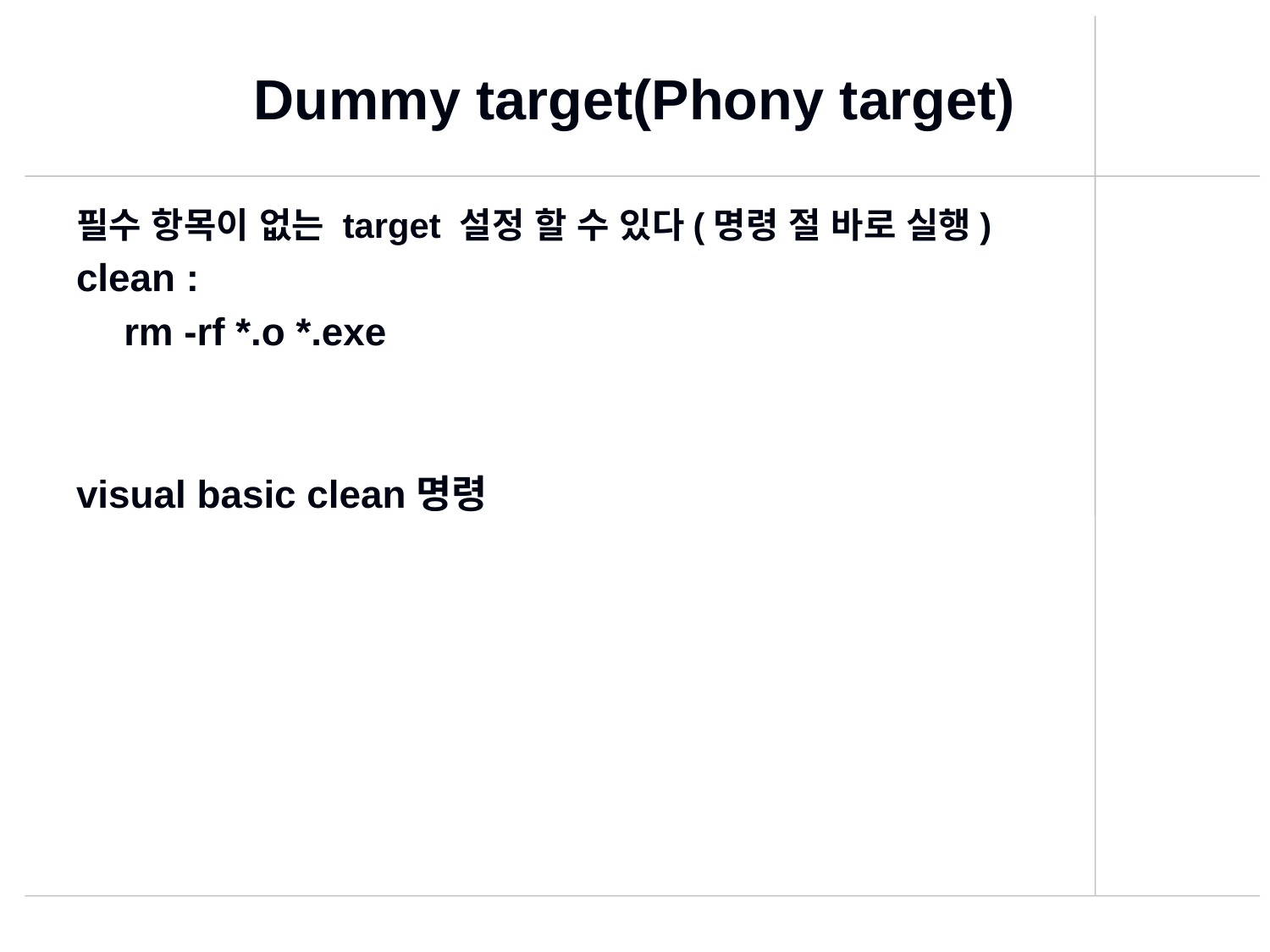

# Dummy target(Phony target)
필수 항목이 없는 target 설정 할 수 있다(명령 절 바로 실행)
clean :
	rm -rf *.o *.exe

visual basic clean명령

428